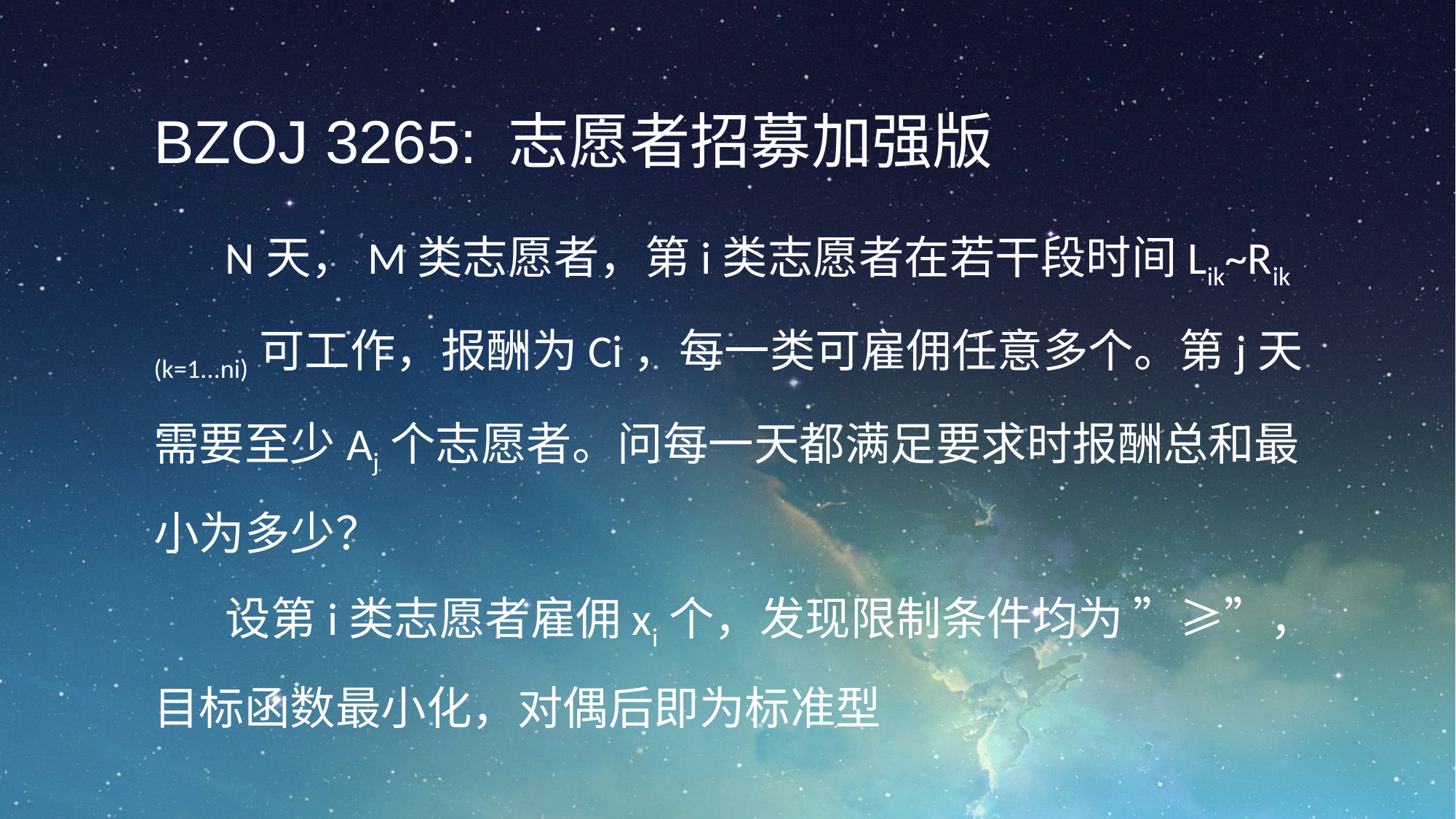

BZOJ 3265: 志愿者招募加强版
N天，M类志愿者，第i类志愿者在若干段时间Lik~Rik (k=1...ni)可工作，报酬为Ci，每一类可雇佣任意多个。第j天需要至少Aj个志愿者。问每一天都满足要求时报酬总和最小为多少？
设第i类志愿者雇佣xi个，发现限制条件均为 ”≥”，目标函数最小化，对偶后即为标准型